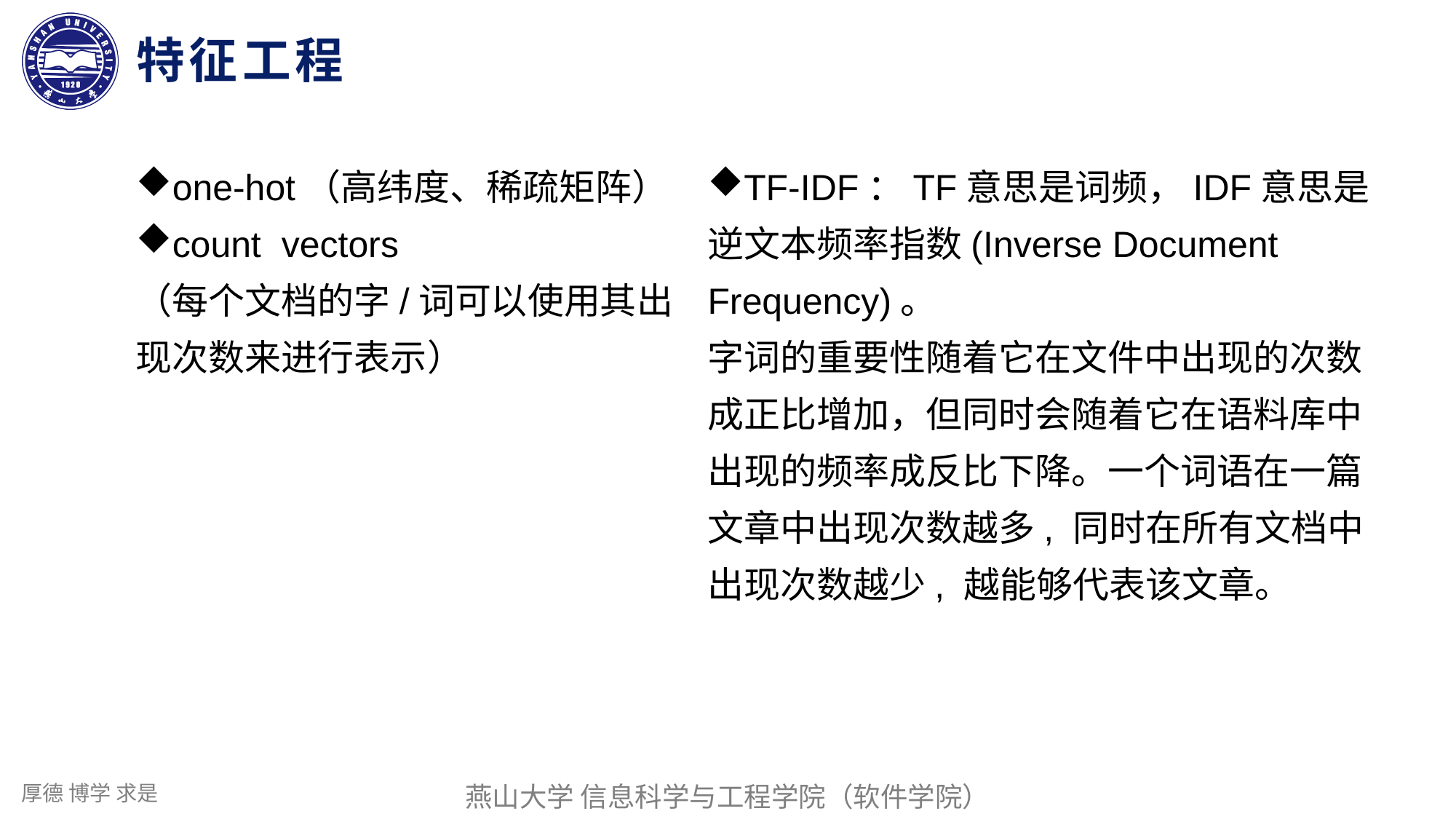

特征工程
one-hot（高纬度、稀疏矩阵）
count  vectors
（每个文档的字/词可以使用其出现次数来进行表示）
TF-IDF：TF意思是词频，IDF意思是逆文本频率指数(Inverse Document Frequency)。
字词的重要性随着它在文件中出现的次数成正比增加，但同时会随着它在语料库中出现的频率成反比下降。一个词语在一篇文章中出现次数越多, 同时在所有文档中出现次数越少, 越能够代表该文章。
15